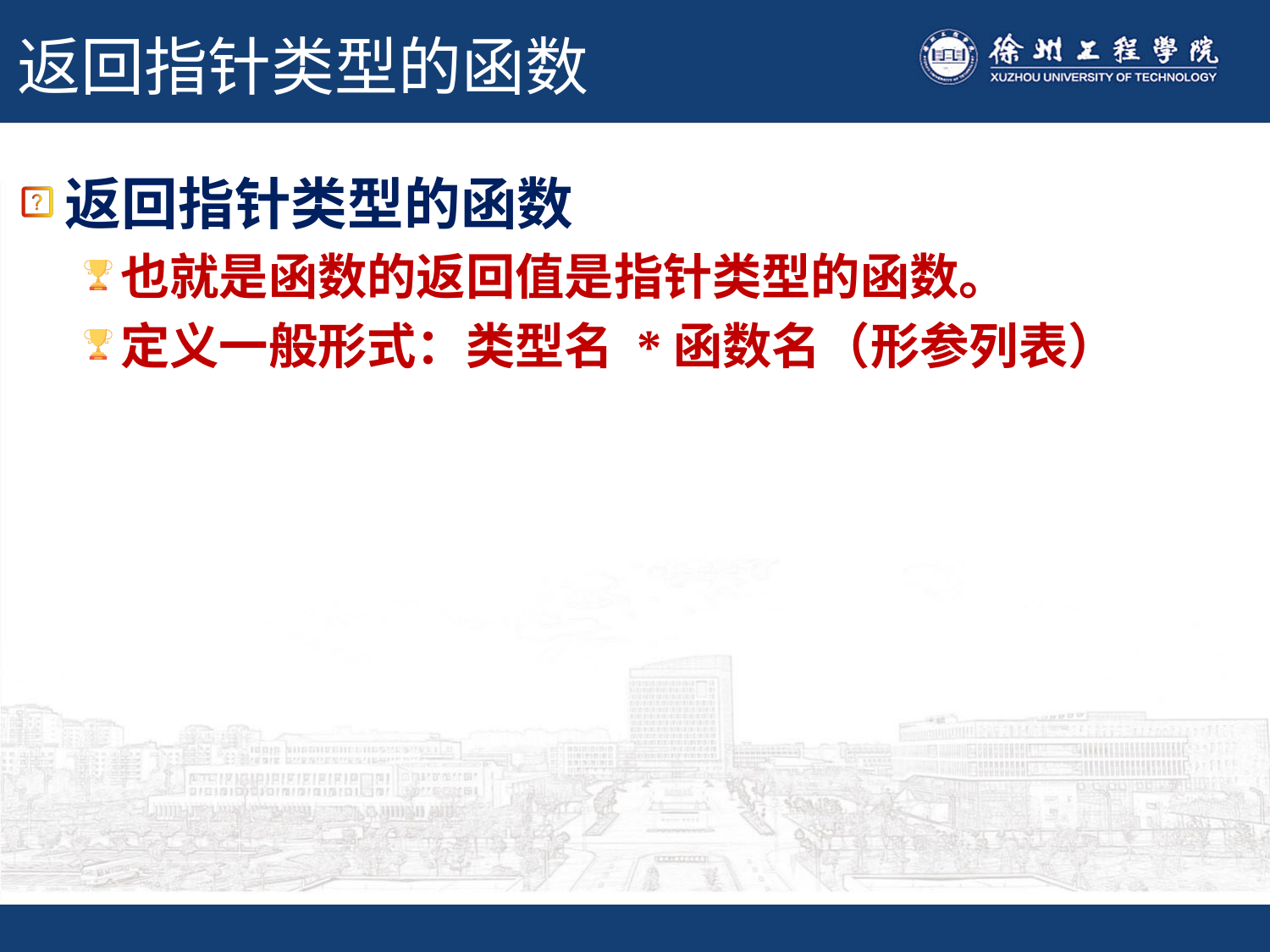

# 返回指针类型的函数
返回指针类型的函数
也就是函数的返回值是指针类型的函数。
定义一般形式：类型名 *函数名（形参列表）